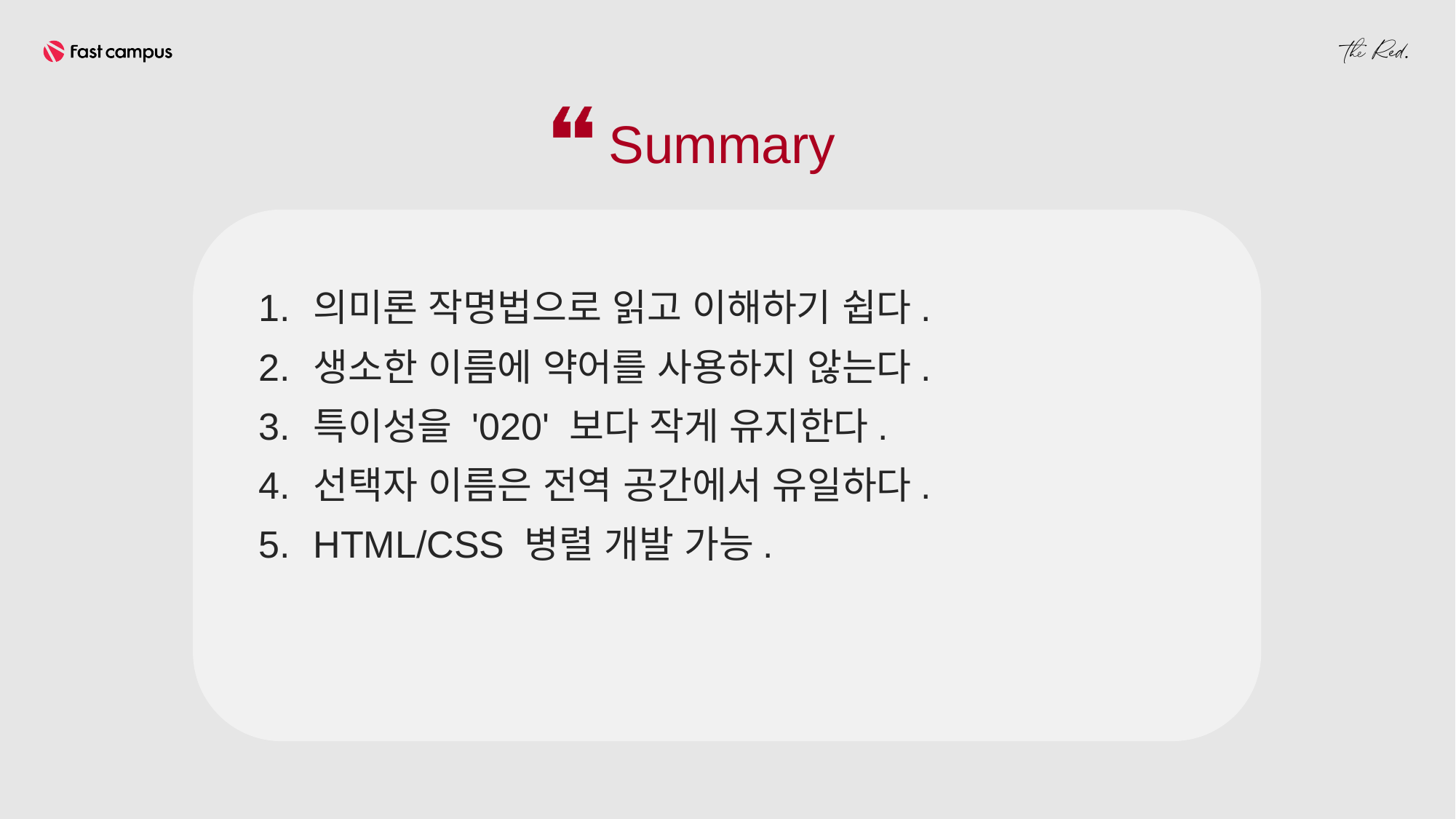

의미론 작명법으로 읽고 이해하기 쉽다.
생소한 이름에 약어를 사용하지 않는다.
특이성을 '020' 보다 작게 유지한다.
선택자 이름은 전역 공간에서 유일하다.
HTML/CSS 병렬 개발 가능.